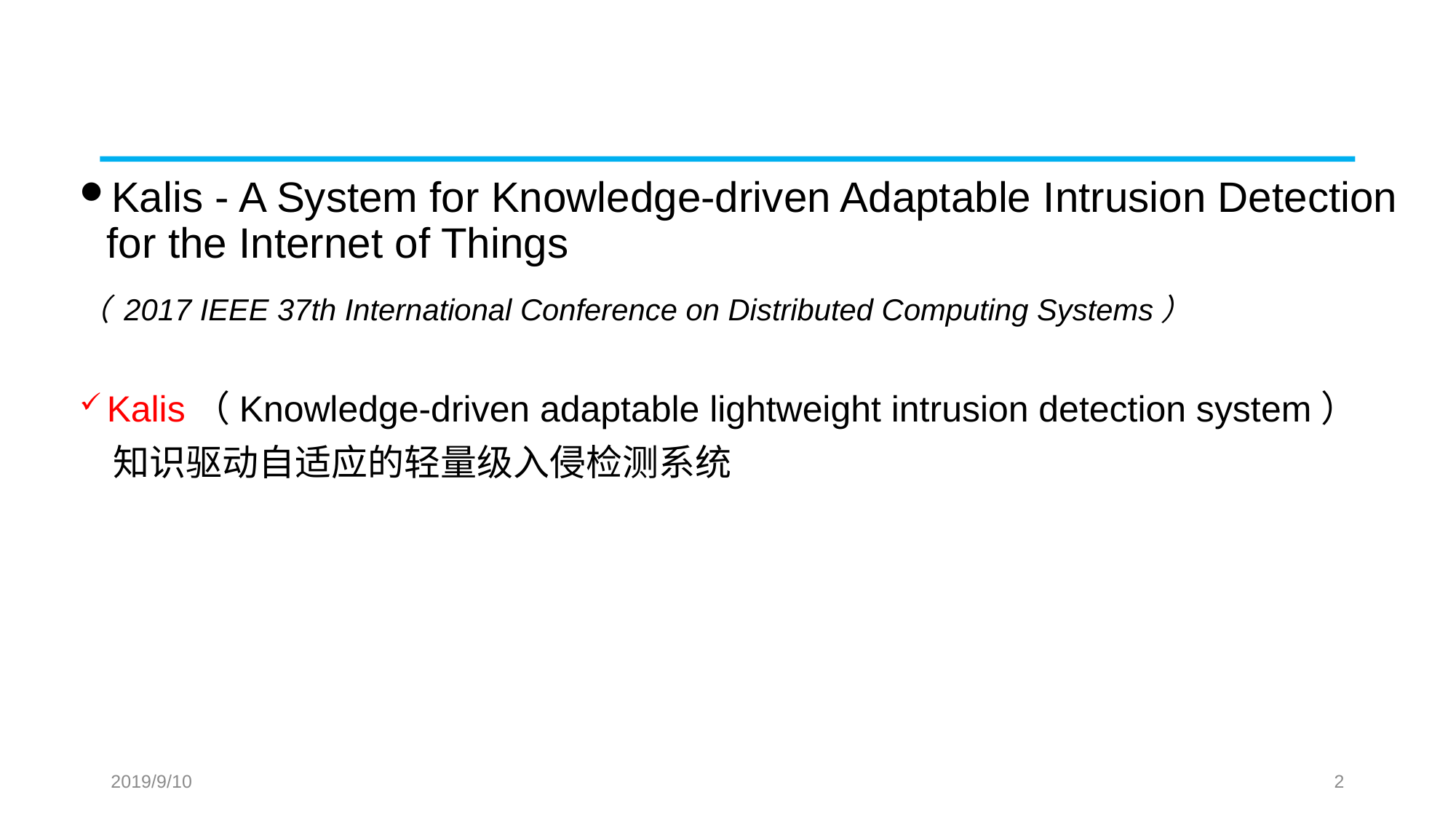

#
Kalis - A System for Knowledge-driven Adaptable Intrusion Detection for the Internet of Things
（ 2017 IEEE 37th International Conference on Distributed Computing Systems）

Kalis（Knowledge-driven adaptable lightweight intrusion detection system）
   知识驱动自适应的轻量级入侵检测系统
2019/9/10
2